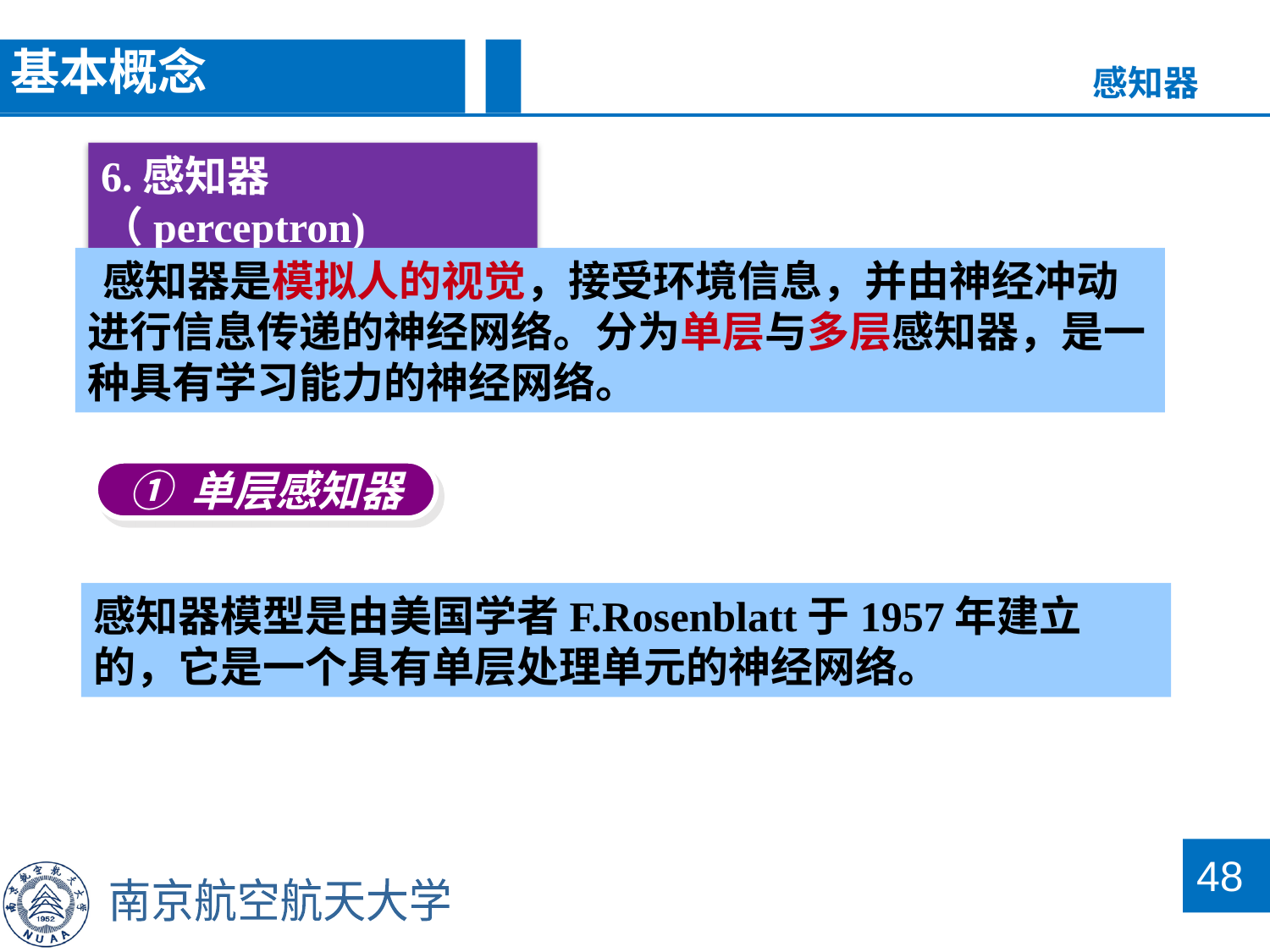

基本概念
感知器
6.感知器（perceptron)
 感知器是模拟人的视觉，接受环境信息，并由神经冲动进行信息传递的神经网络。分为单层与多层感知器，是一种具有学习能力的神经网络。
① 单层感知器
感知器模型是由美国学者F.Rosenblatt于1957年建立的，它是一个具有单层处理单元的神经网络。